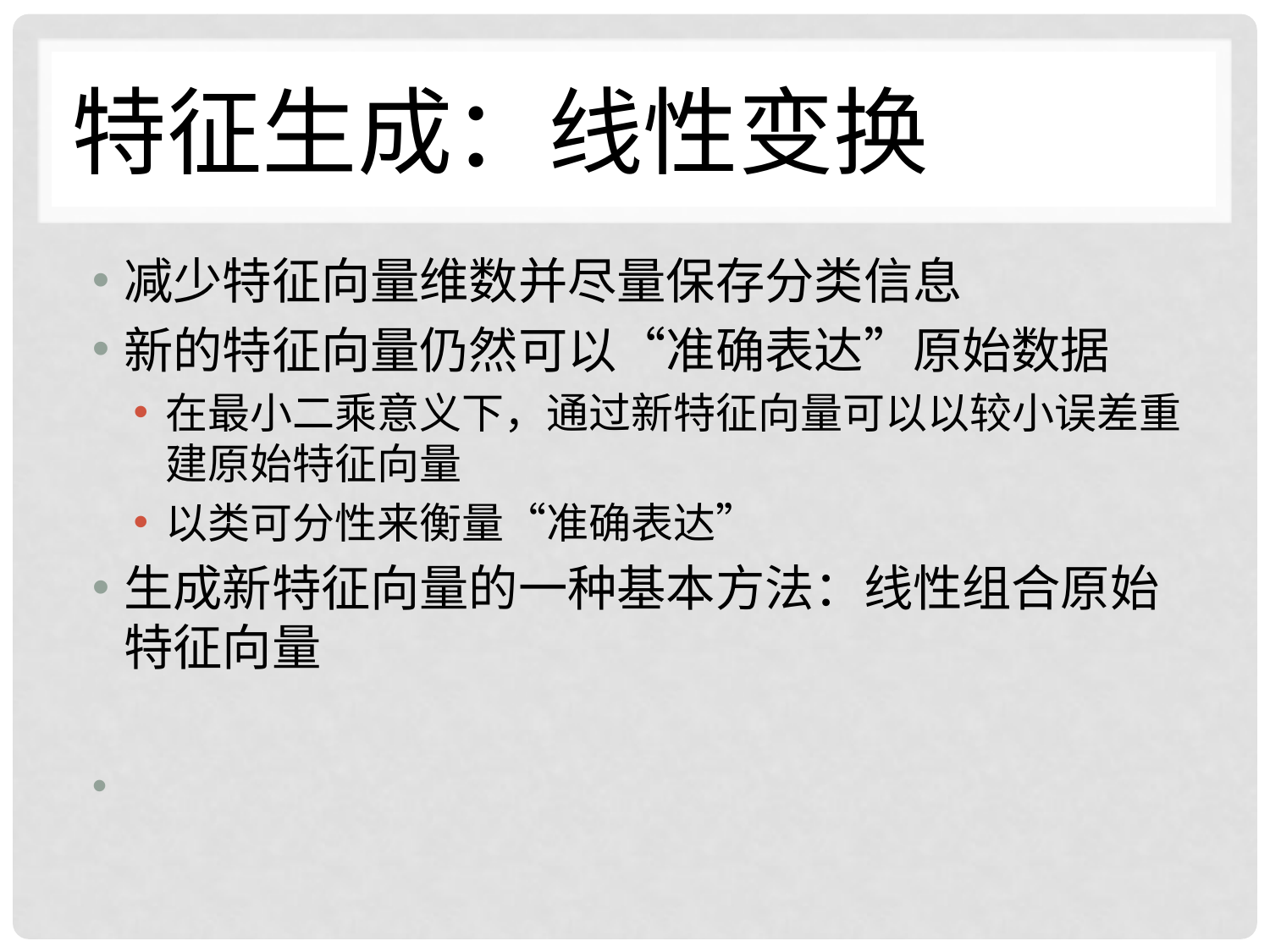

# 特征生成：线性变换
减少特征向量维数并尽量保存分类信息
新的特征向量仍然可以“准确表达”原始数据
在最小二乘意义下，通过新特征向量可以以较小误差重建原始特征向量
以类可分性来衡量“准确表达”
生成新特征向量的一种基本方法：线性组合原始特征向量